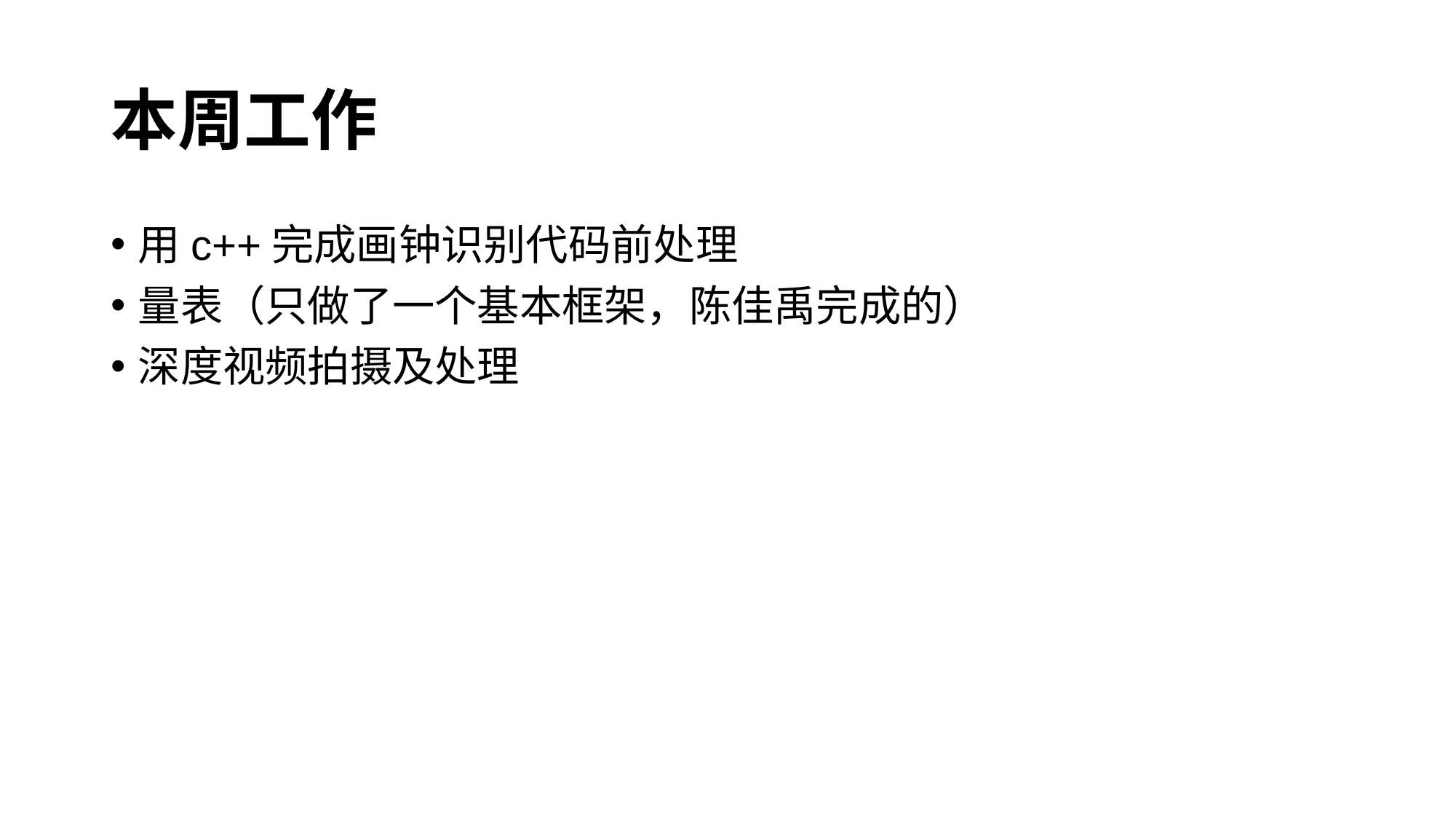

# 本周工作
用c++完成画钟识别代码前处理
量表（只做了一个基本框架，陈佳禹完成的）
深度视频拍摄及处理